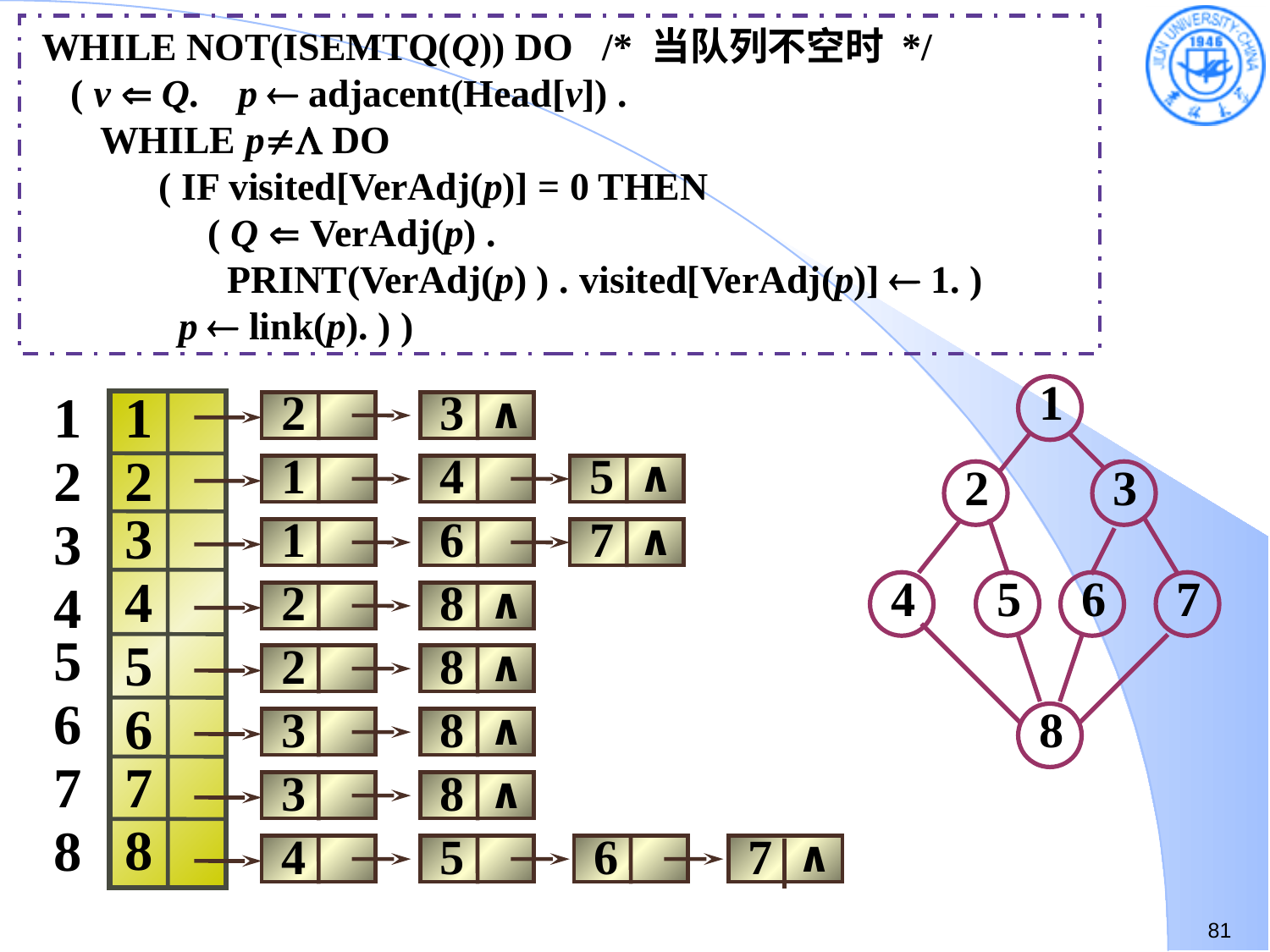

WHILE NOT(ISEMTQ(Q)) DO   /* 当队列不空时 */
    ( v ⇐ Q.    p ← adjacent(Head[v]) .
       WHILE p≠Λ DO
	( IF visited[VerAdj(p)] = 0 THEN
	     ( Q ⇐ VerAdj(p) .
	       PRINT(VerAdj(p) ) . visited[VerAdj(p)] ← 1. )
	  p ← link(p). ) )
1

2

3

4

5

6

7

8

1
2
3
4
5
6
7
8
1

2

3

4

5

6

7

8

2
3
∧

1
4
5
∧

1
6
7
∧

2
8
∧

2
8
∧

3
8
∧

3
8
∧

4
5
6
7
∧